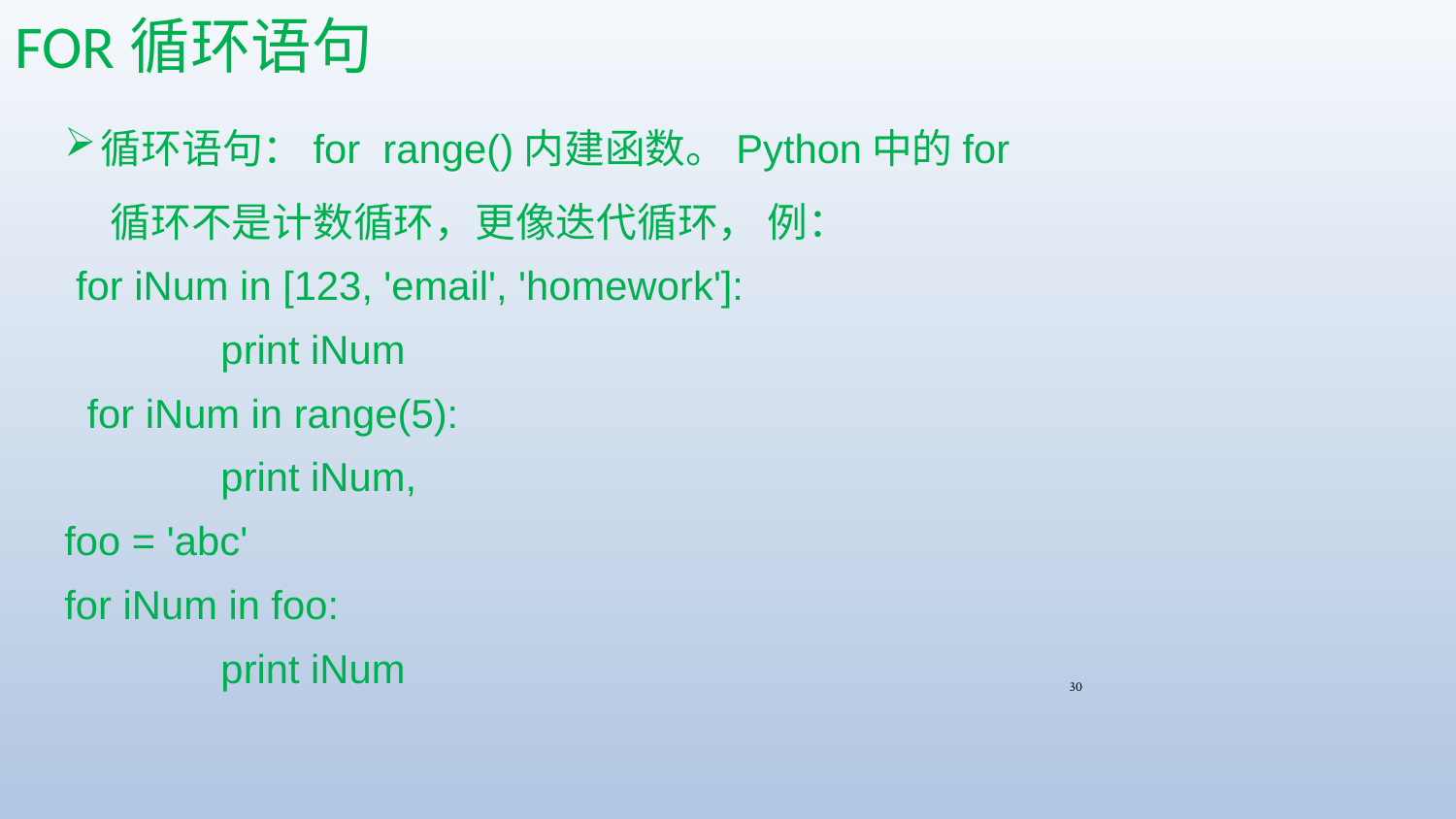

# FOR循环语句
循环语句：for  range()内建函数。Python中的for
    循环不是计数循环，更像迭代循环， 例：
 for iNum in [123, 'email', 'homework']:
              print iNum
  for iNum in range(5):
              print iNum,
foo = 'abc'
for iNum in foo:
              print iNum
30